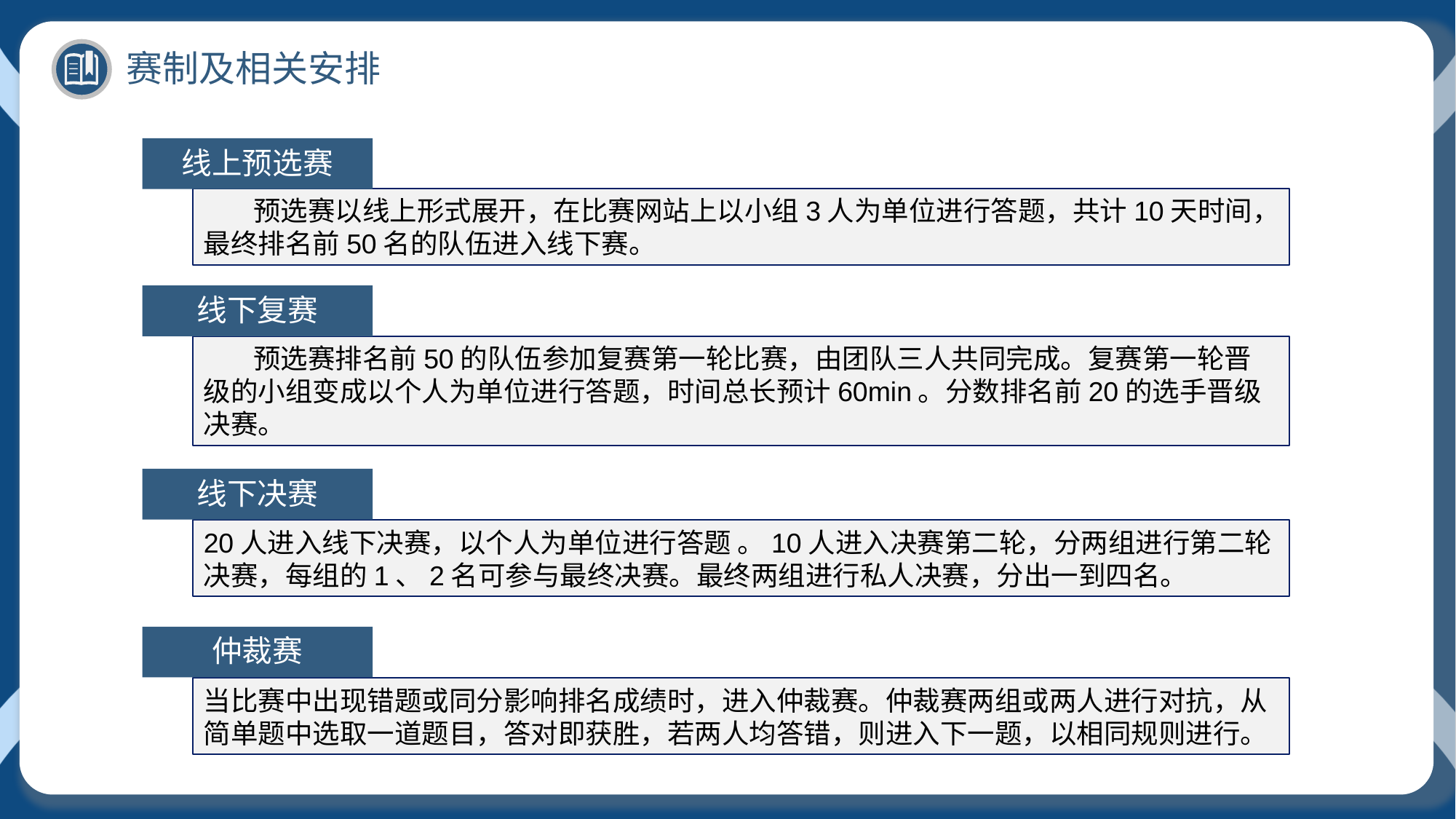

赛制及相关安排

线上预选赛
       预选赛以线上形式展开，在比赛网站上以小组3人为单位进行答题，共计10天时间，最终排名前50名的队伍进入线下赛。
线下复赛
       预选赛排名前50的队伍参加复赛第一轮比赛，由团队三人共同完成。复赛第一轮晋级的小组变成以个人为单位进行答题，时间总长预计60min。分数排名前20的选手晋级决赛。
线下决赛
20人进入线下决赛，以个人为单位进行答题 。10人进入决赛第二轮，分两组进行第二轮决赛，每组的1、2名可参与最终决赛。最终两组进行私人决赛，分出一到四名。
仲裁赛
当比赛中出现错题或同分影响排名成绩时，进入仲裁赛。仲裁赛两组或两人进行对抗，从简单题中选取一道题目，答对即获胜，若两人均答错，则进入下一题，以相同规则进行。